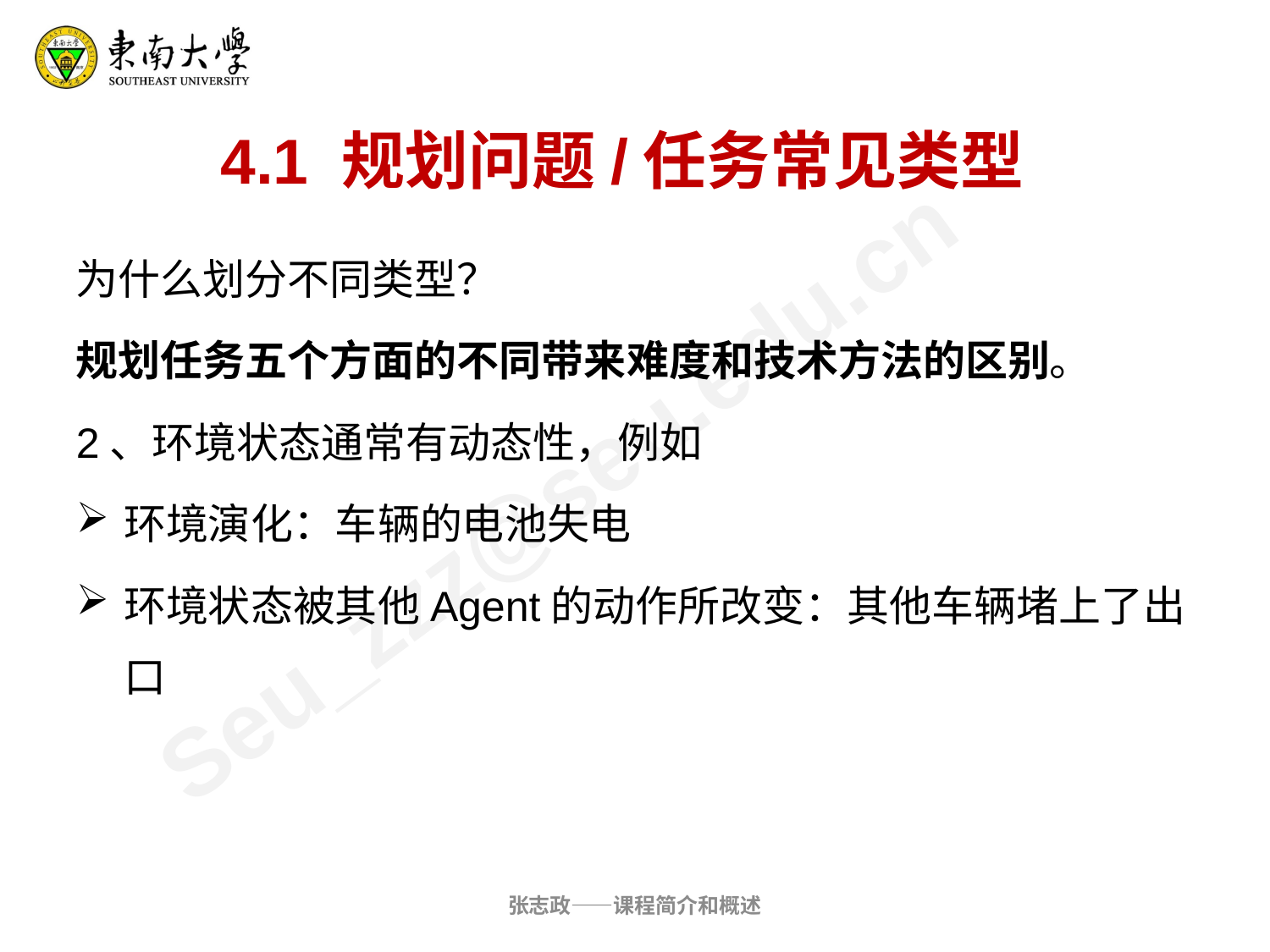

4.1 规划问题/任务常见类型
为什么划分不同类型？
规划任务五个方面的不同带来难度和技术方法的区别。
2、环境状态通常有动态性，例如
环境演化：车辆的电池失电
环境状态被其他Agent的动作所改变：其他车辆堵上了出口

张志政——课程简介和概述
31